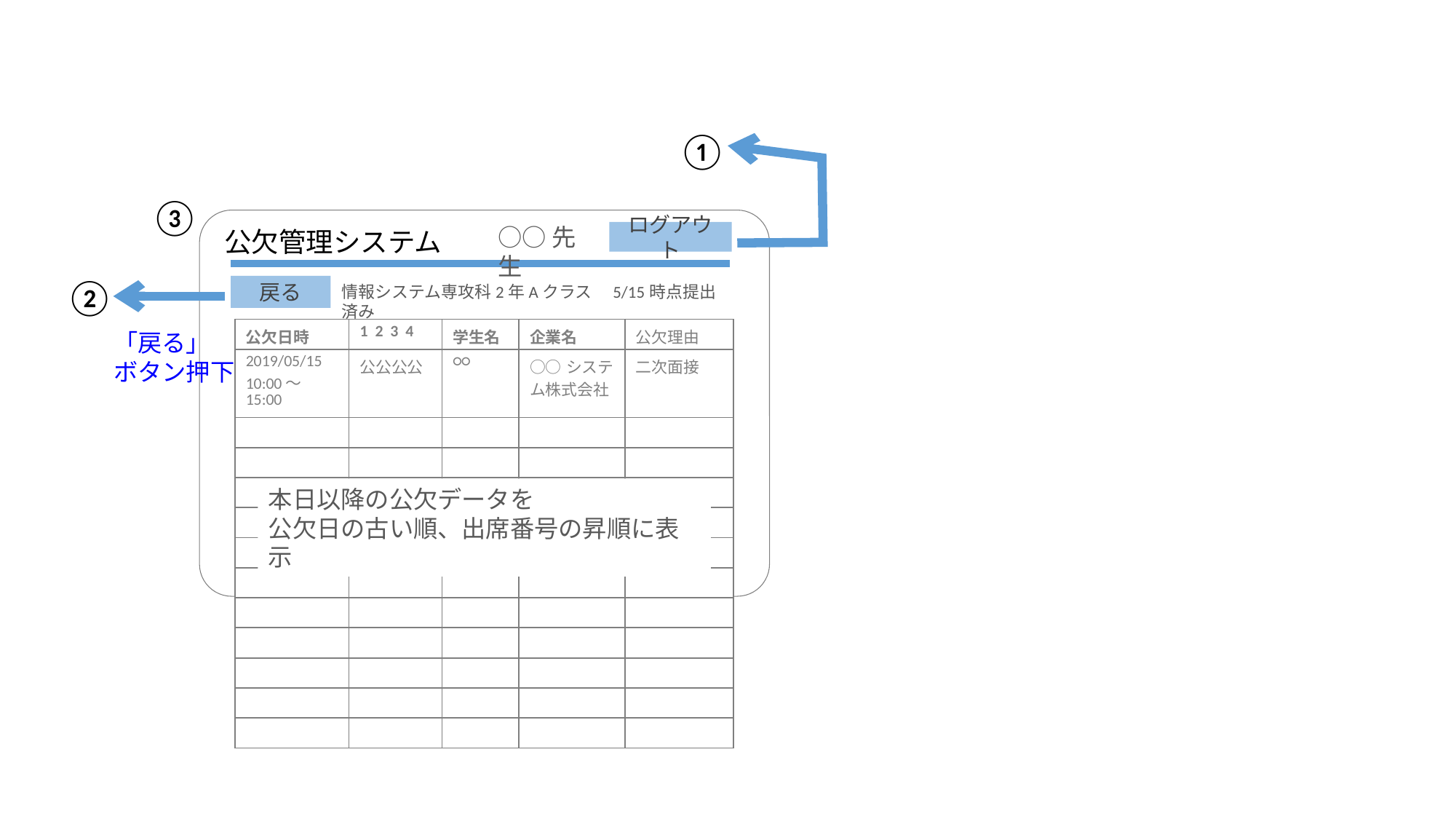

①

③

○○先生
公欠管理システム
ログアウト
②
戻る
情報システム専攻科2年Aクラス　5/15時点提出済み
| 公欠日時 | 1 2 3 4 | 学生名 | 企業名 | 公欠理由 |
| --- | --- | --- | --- | --- |
| 2019/05/15 10:00～15:00 | 公公公公 | ○○ | ○○システム株式会社 | 二次面接 |
|  |  |  |  |  |
|  |  |  |  |  |
|  |  |  |  |  |
|  |  |  |  |  |
|  |  |  |  |  |
|  |  |  |  |  |
|  |  |  |  |  |
|  |  |  |  |  |
|  |  |  |  |  |
|  |  |  |  |  |
|  |  |  |  |  |
「戻る」
ボタン押下
本日以降の公欠データを
公欠日の古い順、出席番号の昇順に表示